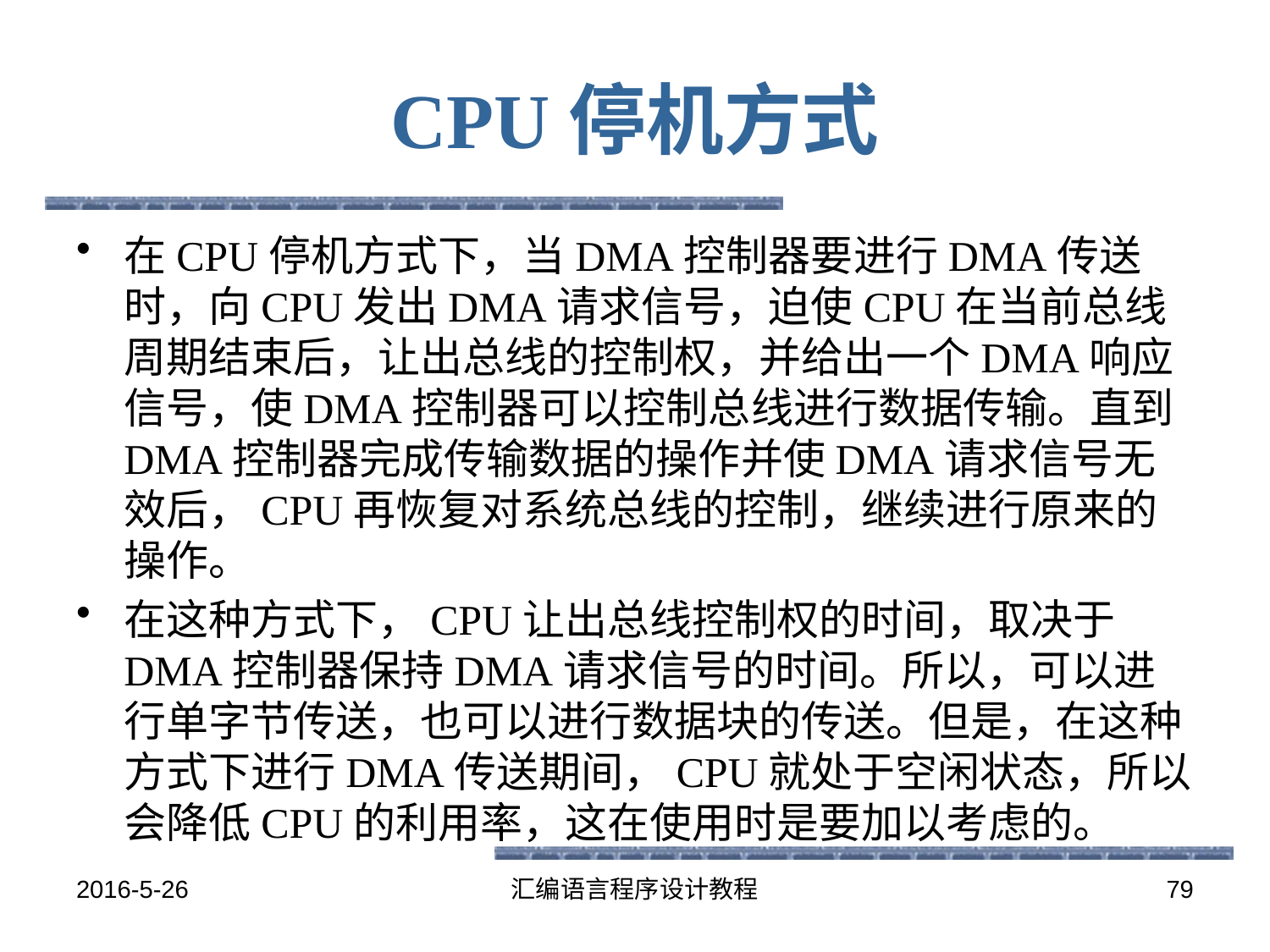

# CPU停机方式
在CPU停机方式下，当DMA控制器要进行DMA传送时，向CPU发出DMA请求信号，迫使CPU在当前总线周期结束后，让出总线的控制权，并给出一个DMA响应信号，使DMA控制器可以控制总线进行数据传输。直到DMA控制器完成传输数据的操作并使DMA请求信号无效后，CPU再恢复对系统总线的控制，继续进行原来的操作。
在这种方式下，CPU让出总线控制权的时间，取决于DMA控制器保持DMA请求信号的时间。所以，可以进行单字节传送，也可以进行数据块的传送。但是，在这种方式下进行DMA传送期间，CPU就处于空闲状态，所以会降低CPU的利用率，这在使用时是要加以考虑的。
2016-5-26
汇编语言程序设计教程
79